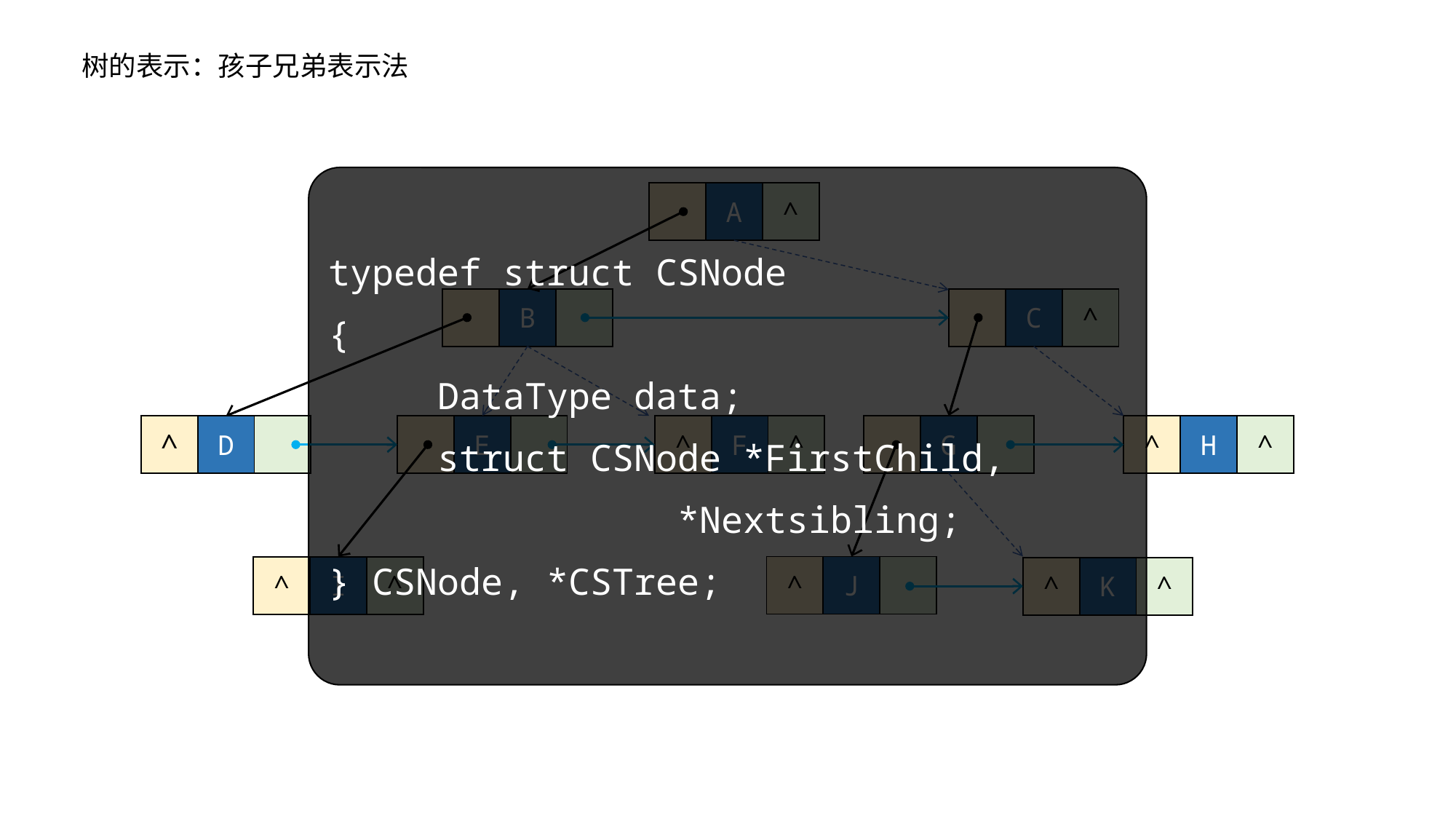

树的表示：孩子兄弟表示法
typedef struct CSNode
{
	DataType data;
 	struct CSNode *FirstChild,
			 *Nextsibling;
} CSNode, *CSTree;
|  | A | ^ |
| --- | --- | --- |
|  | B |  |
| --- | --- | --- |
|  | C | ^ |
| --- | --- | --- |
| ^ | D |  |
| --- | --- | --- |
|  | E |  |
| --- | --- | --- |
| ^ | F | ^ |
| --- | --- | --- |
|  | G |  |
| --- | --- | --- |
| ^ | H | ^ |
| --- | --- | --- |
| ^ | J |  |
| --- | --- | --- |
| ^ | I | ^ |
| --- | --- | --- |
| ^ | K | ^ |
| --- | --- | --- |